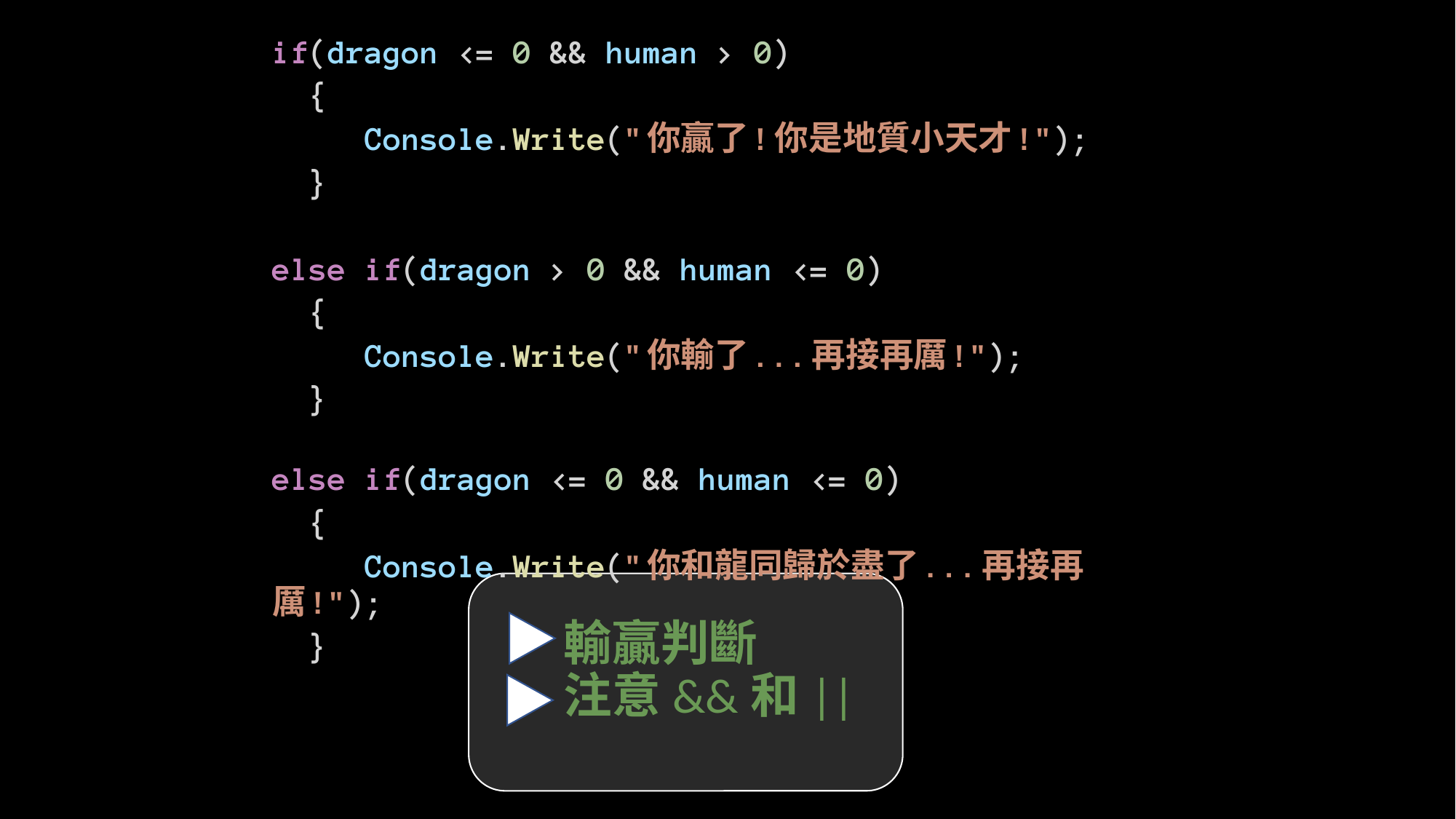

if(dragon <= 0 && human > 0)
  {
     Console.Write("你贏了!你是地質小天才!");
  }

else if(dragon > 0 && human <= 0)
  {
     Console.Write("你輸了...再接再厲!");
  }
else if(dragon <= 0 && human <= 0)
  {
     Console.Write("你和龍同歸於盡了...再接再厲!");
  }

# 輸贏判斷 注意&&和||